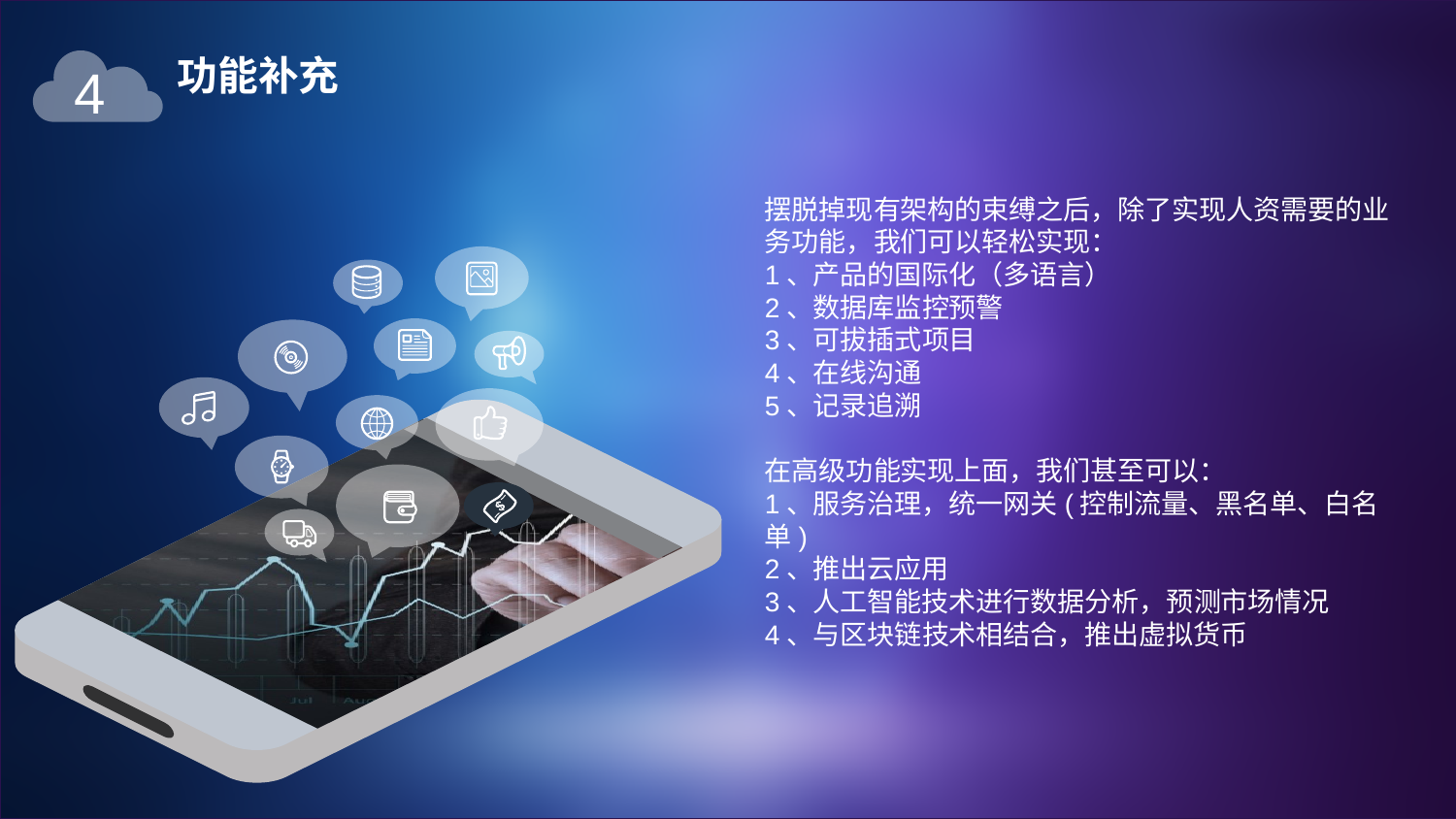

功能补充
4

摆脱掉现有架构的束缚之后，除了实现人资需要的业务功能，我们可以轻松实现：
1、产品的国际化（多语言）
2、数据库监控预警
3、可拔插式项目
4、在线沟通
5、记录追溯

在高级功能实现上面，我们甚至可以：
1、服务治理，统一网关(控制流量、黑名单、白名单)
2、推出云应用
3、人工智能技术进行数据分析，预测市场情况
4、与区块链技术相结合，推出虚拟货币